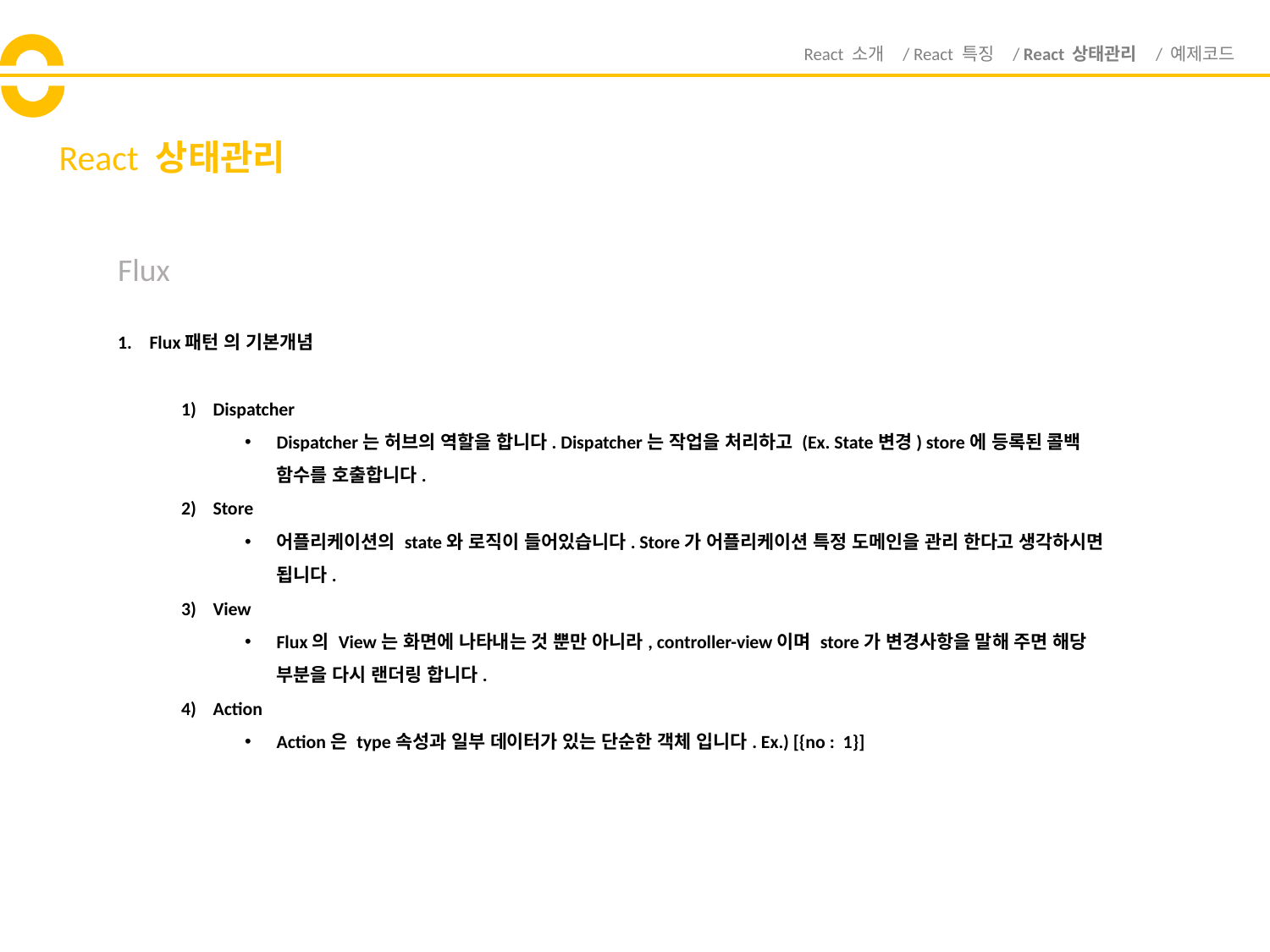

React 소개   / React 특징   / React 상태관리   / 예제코드

# React 상태관리
Flux
Flux패턴 의 기본개념

Dispatcher
Dispatcher는 허브의 역할을 합니다. Dispatcher는 작업을 처리하고 (Ex. State변경) store에 등록된 콜백 함수를 호출합니다.
Store
어플리케이션의 state와 로직이 들어있습니다. Store가 어플리케이션 특정 도메인을 관리 한다고 생각하시면 됩니다.
View
Flux의 View는 화면에 나타내는 것 뿐만 아니라, controller-view이며 store가 변경사항을 말해 주면 해당 부분을 다시 랜더링 합니다.
Action
Action은 type속성과 일부 데이터가 있는 단순한 객체 입니다. Ex.) [{no :  1}]